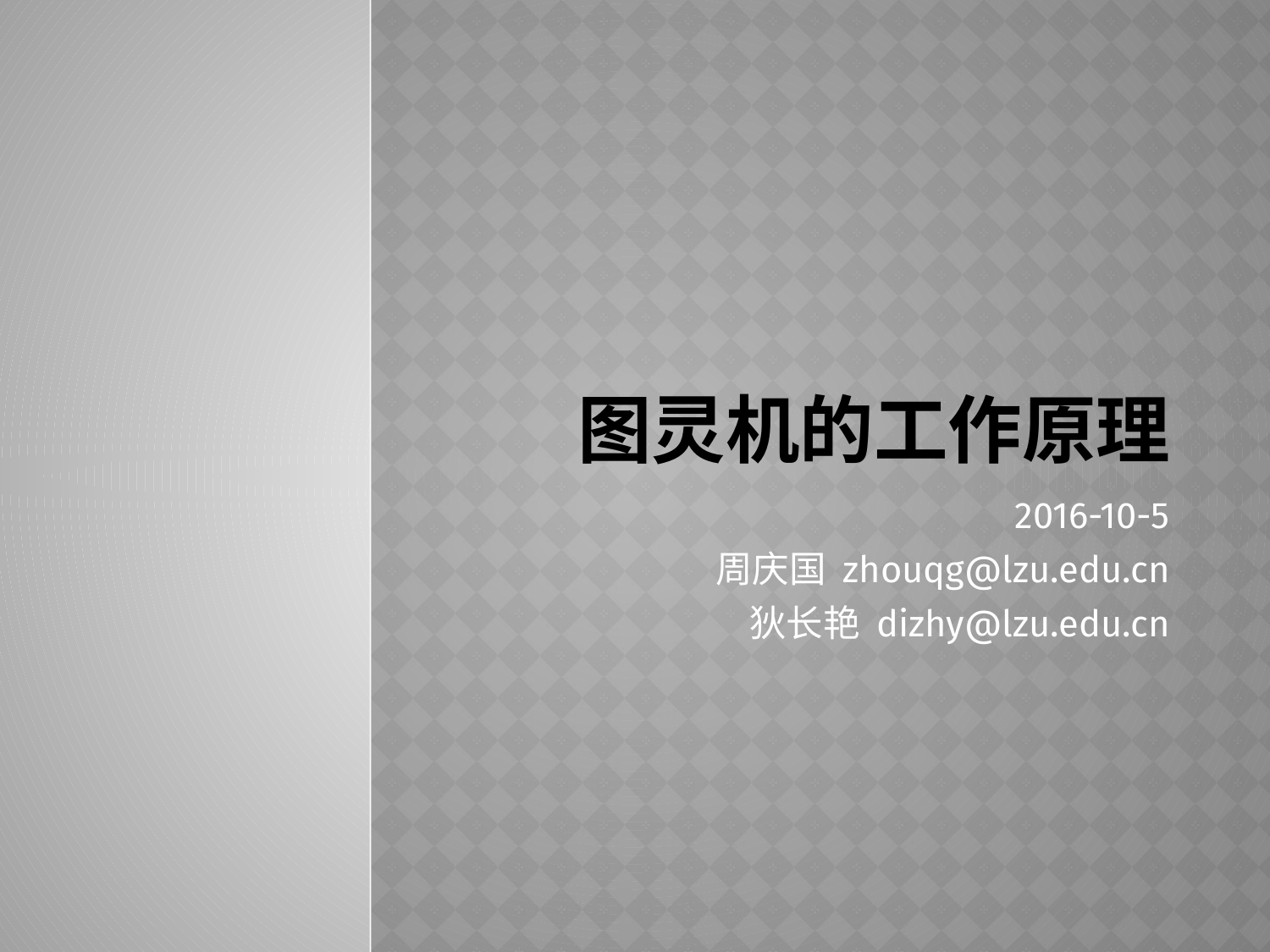

# 图灵机的工作原理
2016-10-5
周庆国 zhouqg@lzu.edu.cn
 狄长艳 dizhy@lzu.edu.cn